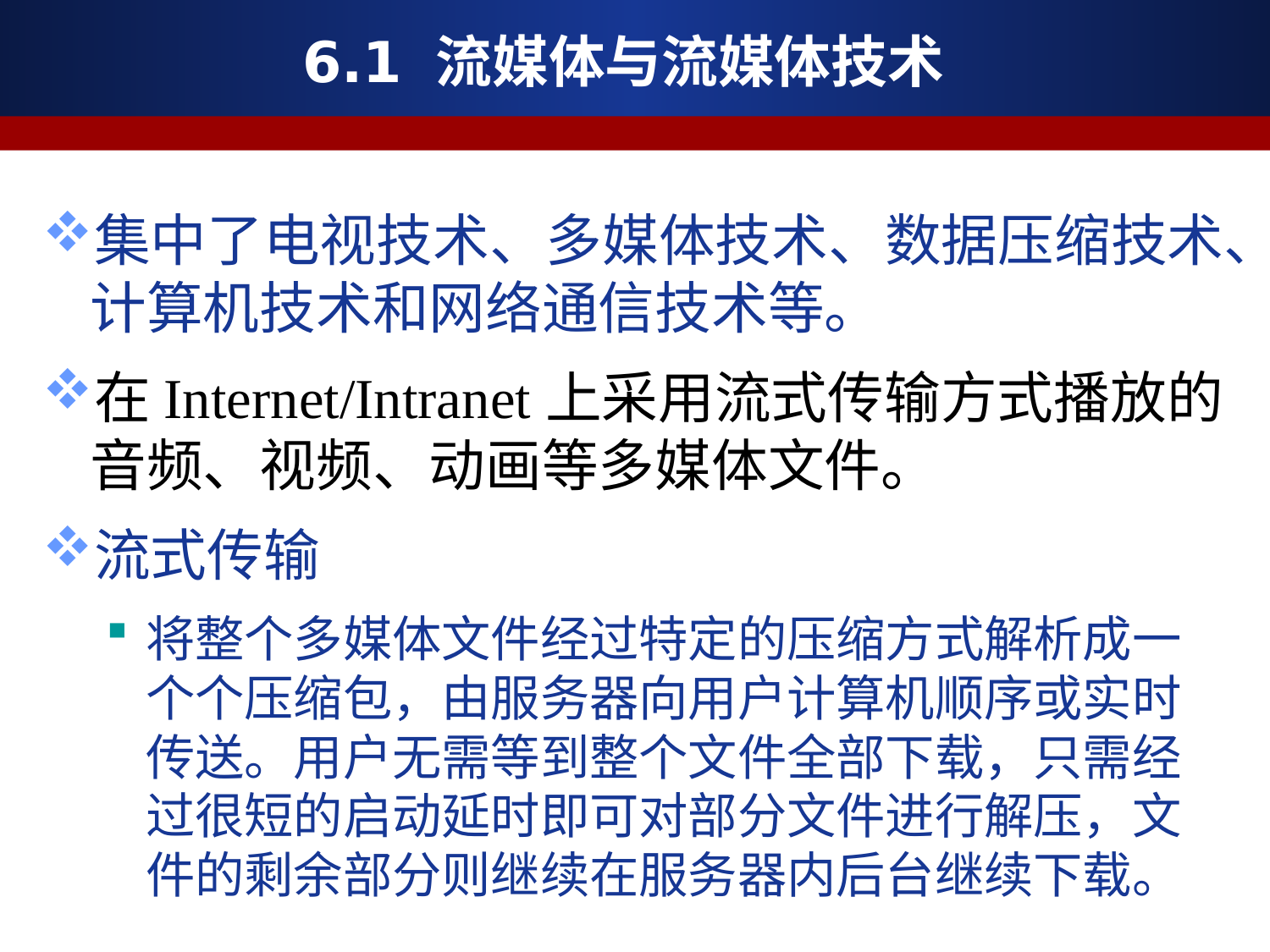

# 6.1 流媒体与流媒体技术
集中了电视技术、多媒体技术、数据压缩技术、计算机技术和网络通信技术等。
在Internet/Intranet上采用流式传输方式播放的音频、视频、动画等多媒体文件。
流式传输
将整个多媒体文件经过特定的压缩方式解析成一个个压缩包，由服务器向用户计算机顺序或实时传送。用户无需等到整个文件全部下载，只需经过很短的启动延时即可对部分文件进行解压，文件的剩余部分则继续在服务器内后台继续下载。